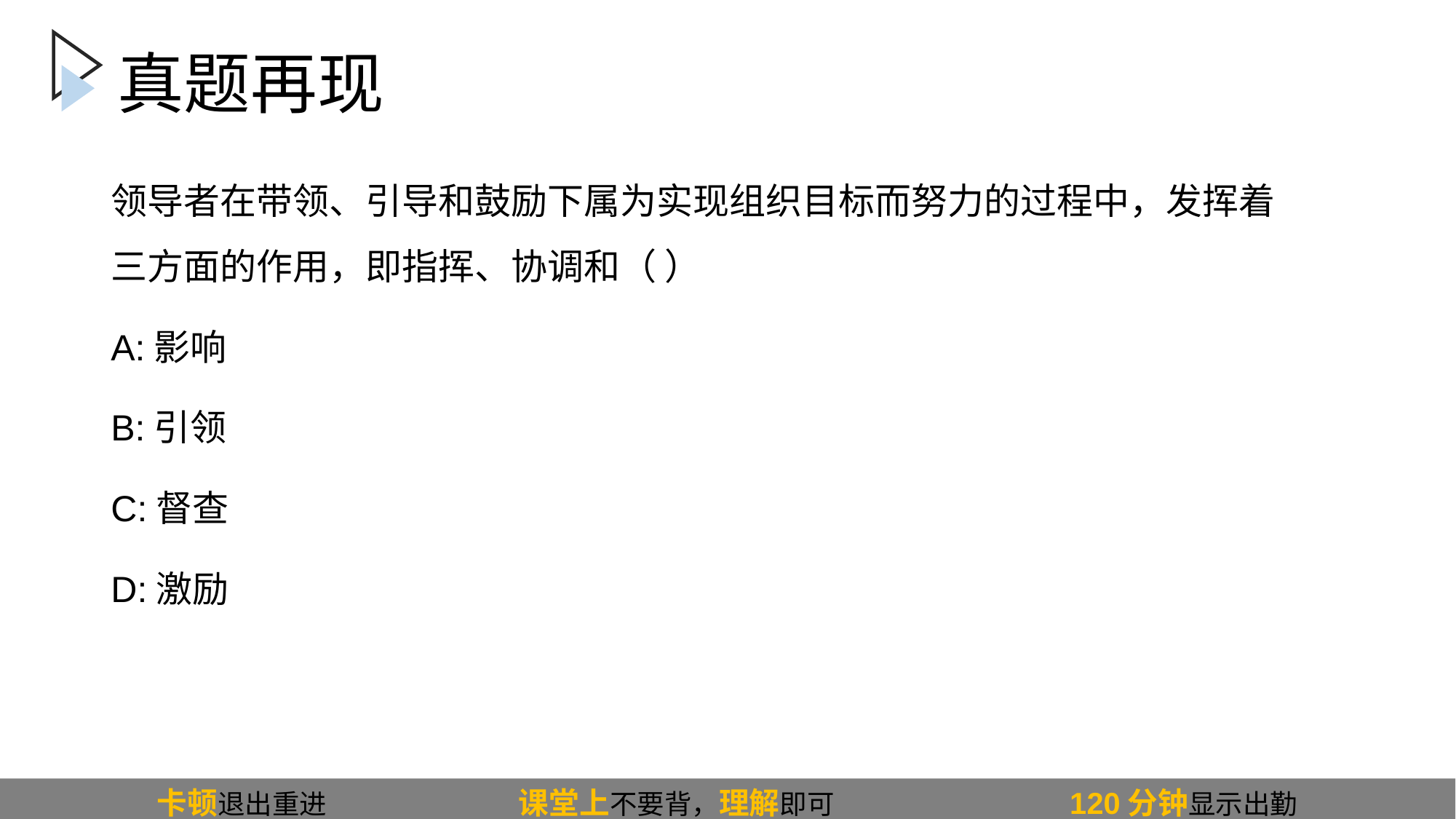

# 真题再现
领导者在带领、引导和鼓励下属为实现组织目标而努力的过程中，发挥着三方面的作用，即指挥、协调和（ ）
A:影响
B:引领
C:督查
D:激励